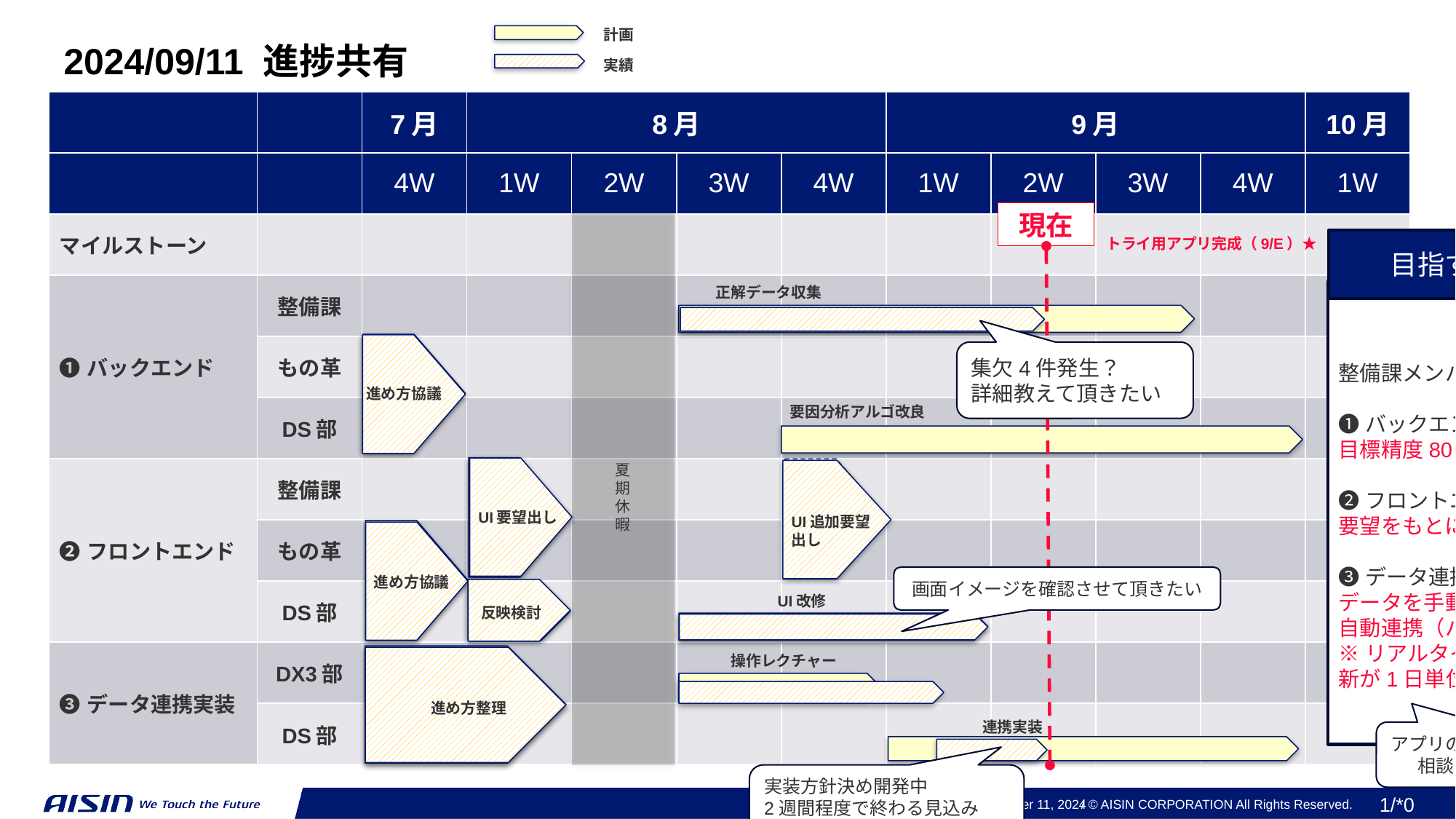

計画

2024/09/11 進捗共有
実績

|  |  | 7月 | 8月 |  |  |  | 9月 |  |  |  | 10月 |
| --- | --- | --- | --- | --- | --- | --- | --- | --- | --- | --- | --- |
|  |  | 4W | 1W | 2W | 3W | 4W | 1W | 2W | 3W | 4W | 1W |
| マイルストーン |  |  |  |  |  |  |  |  |  |  |  |
| ❶バックエンド | 整備課 |  |  |  |  |  |  |  |  |  |  |
|  | もの革 |  |  |  |  |  |  |  |  |  |  |
|  | DS部 |  |  |  |  |  |  |  |  |  |  |
| ❷フロントエンド | 整備課 |  |  |  |  |  |  |  |  |  |  |
|  | もの革 |  |  |  |  |  |  |  |  |  |  |
|  | DS部 |  |  |  |  |  |  |  |  |  |  |
| ❸データ連携実装 | DX3部 |  |  |  |  |  |  |  |  |  |  |
|  | DS部 |  |  |  |  |  |  |  |  |  |  |

現在

トライ用アプリ完成（9/E）★
目指す状態（9/E）
正解データ収集

整備課メンバーがトライ活用できる

❶バックエンド（要因分析機能）
目標精度80％達成

❷フロントエンド（画面動作）
要望をもとにUIを改修済み

❸データ連携実装
データを手動で収集する必要がなく、
自動連携（バッチ連携）できる
※リアルタイム分析は不可。DB更新が1日単位のため。

集欠4件発生？
詳細教えて頂きたい
進め方協議
要因分析アルゴ改良

夏
期
休
暇

UI要望出し
UI追加要望
出し

画面イメージを確認させて頂きたい
進め方協議

UI改修
反映検討

操作レクチャー

進め方整理
連携実装
アプリの提供方法について
相談させて頂きたい

実装方針決め開発中
2週間程度で終わる見込み
（一部データはまだ申請中）
September 11, 2024